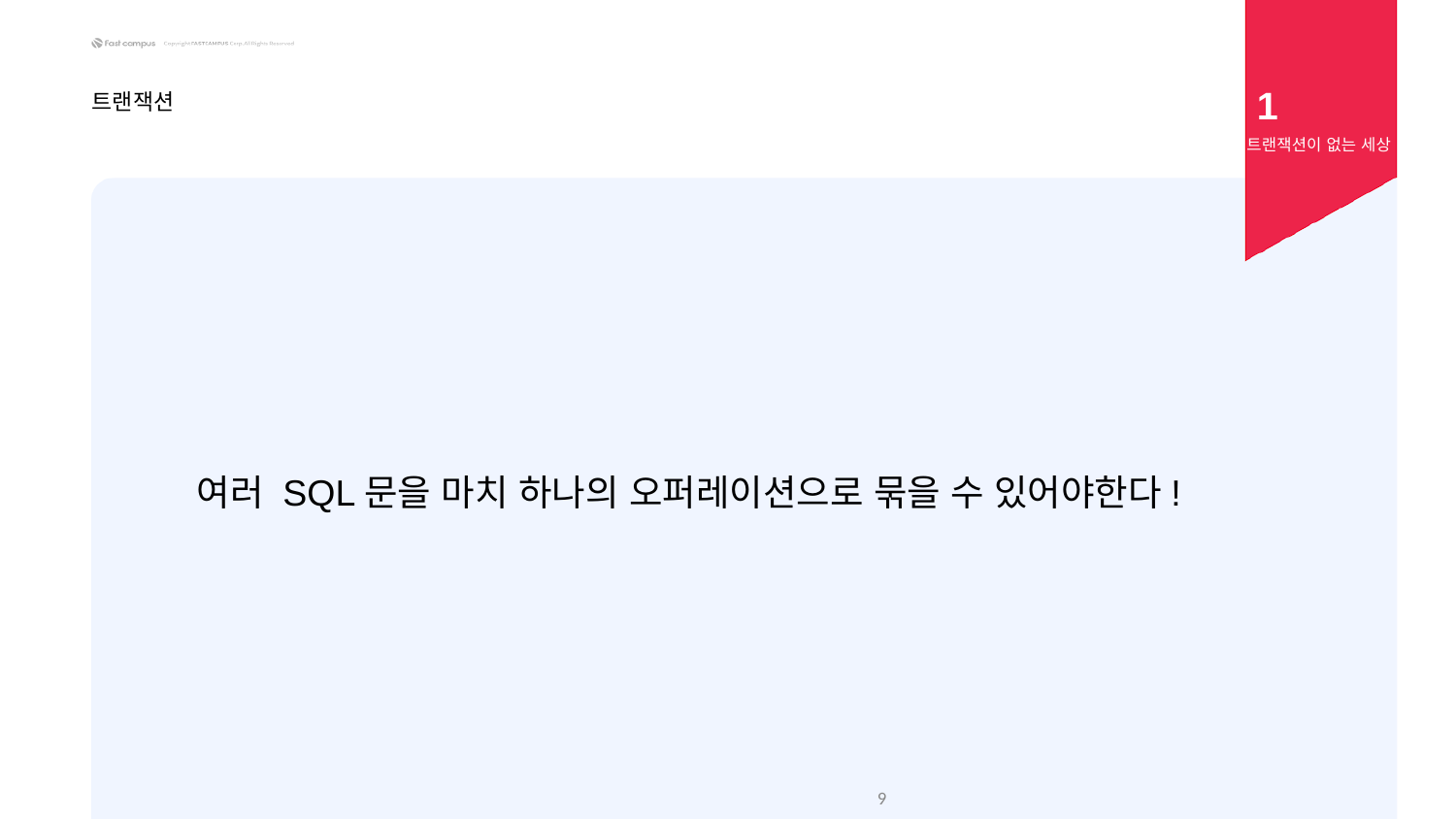

1
트랜잭션
트랜잭션이 없는 세상
여러 SQL문을 마치 하나의 오퍼레이션으로 묶을 수 있어야한다!
9